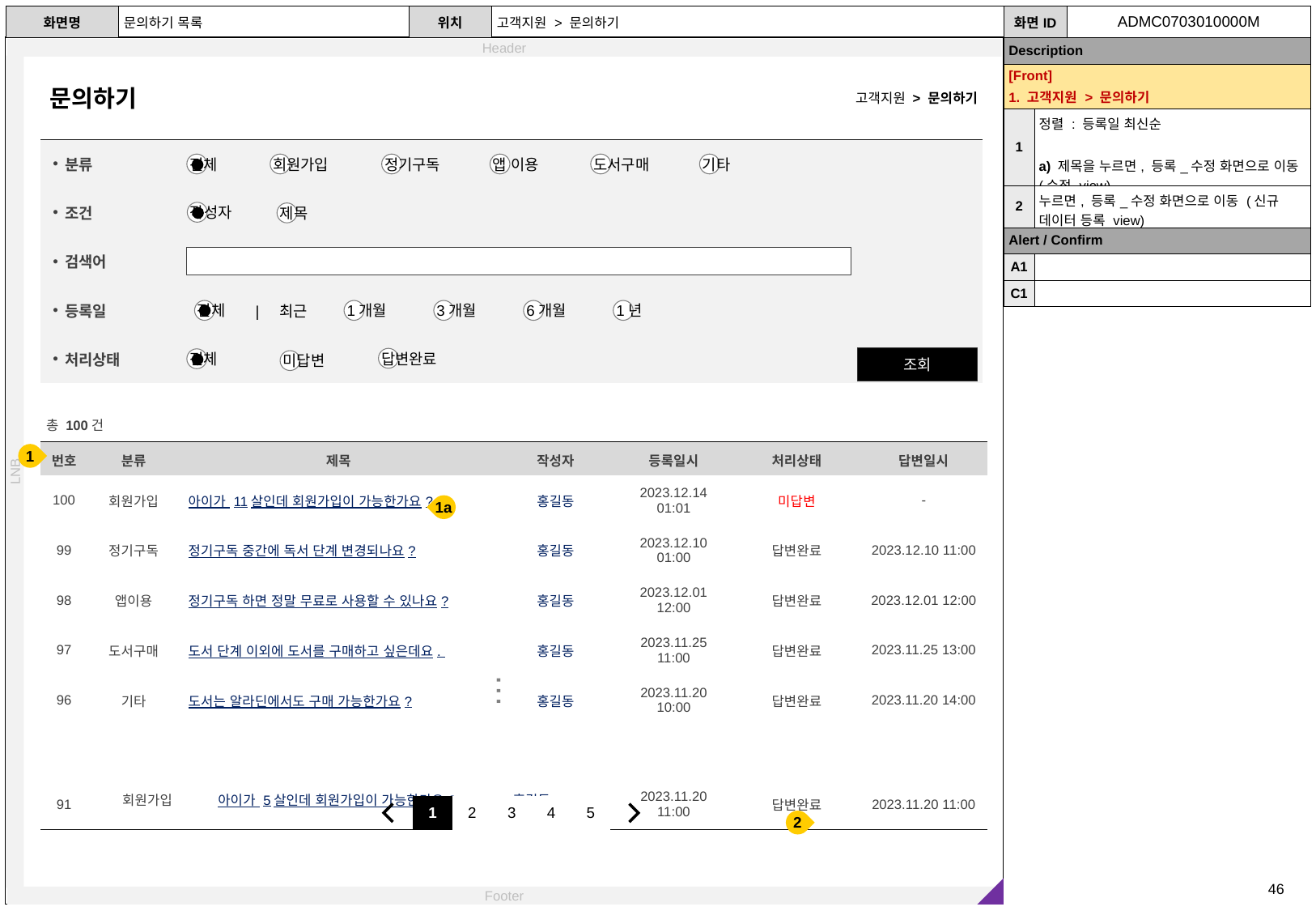

| 화면명 | 문의하기 목록 | 위치 | 고객지원 > 문의하기 | 화면ID | ADMC0703010000M |
| --- | --- | --- | --- | --- | --- |
| Description |  |
| --- | --- |
| [Front] 1. 고객지원 > 문의하기 |  |
| 1 | 정렬 : 등록일 최신순 a) 제목을 누르면, 등록\_수정 화면으로 이동 (수정 view) |
| 2 | 누르면, 등록\_수정 화면으로 이동 (신규 데이터 등록 view) |
| Alert / Confirm |  |
| A1 |  |
| C1 |  |
문의하기
고객지원 > 문의하기
| 분류 |  |
| --- | --- |
| 조건 |  |
| 검색어 |  |
| 등록일 | | 최근 |
| 처리상태 |  |
전체

회원가입
정기구독
앱 이용
도서구매
기타
작성자

제목

전체

1개월
3개월
6개월
1년
조회
답변완료
전체

미답변
총 100건
1

| 번호 | 분류 | 제목 |  | 작성자 |  | 등록일시 | 처리상태 | 답변일시 |
| --- | --- | --- | --- | --- | --- | --- | --- | --- |
| 100 | 회원가입 | 아이가 11살인데 회원가입이 가능한가요?. |  | 홍길동 |  | 2023.12.14 01:01 | 미답변 | - |
| 99 | 정기구독 | 정기구독 중간에 독서 단계 변경되나요? |  | 홍길동 |  | 2023.12.10 01:00 | 답변완료 | 2023.12.10 11:00 |
| 98 | 앱이용 | 정기구독 하면 정말 무료로 사용할 수 있나요? |  | 홍길동 |  | 2023.12.01 12:00 | 답변완료 | 2023.12.01 12:00 |
| 97 | 도서구매 | 도서 단계 이외에 도서를 구매하고 싶은데요. |  | 홍길동 |  | 2023.11.25 11:00 | 답변완료 | 2023.11.25 13:00 |
| 96 | 기타 | 도서는 알라딘에서도 구매 가능한가요? |  | 홍길동 |  | 2023.11.20 10:00 | 답변완료 | 2023.11.20 14:00 |
|  |  |  |  |  |  |  |  |  |
| 91 | 회원가입 |  | 아이가 5살인데 회원가입이 가능한가요?. 홍길동 |  |  | 2023.11.20 11:00 | 답변완료 | 2023.11.20 11:00 |
1a

…
| 1 | 2 | 3 | 4 | 5 |
| --- | --- | --- | --- | --- |

2